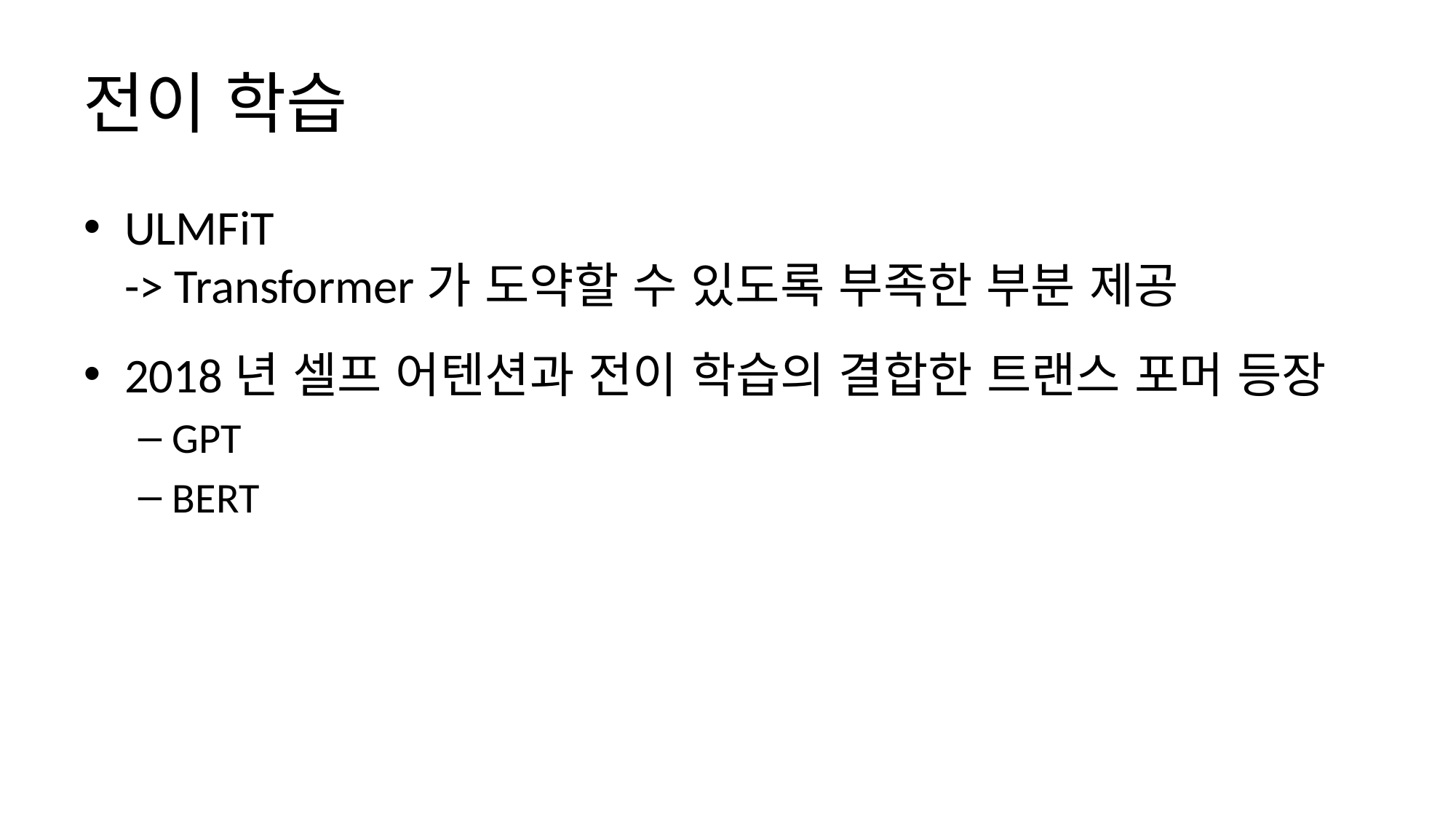

# 전이 학습
ULMFiT
-> Transformer가 도약할 수 있도록 부족한 부분 제공

2018년 셀프 어텐션과 전이 학습의 결합한 트랜스 포머 등장
GPT
BERT